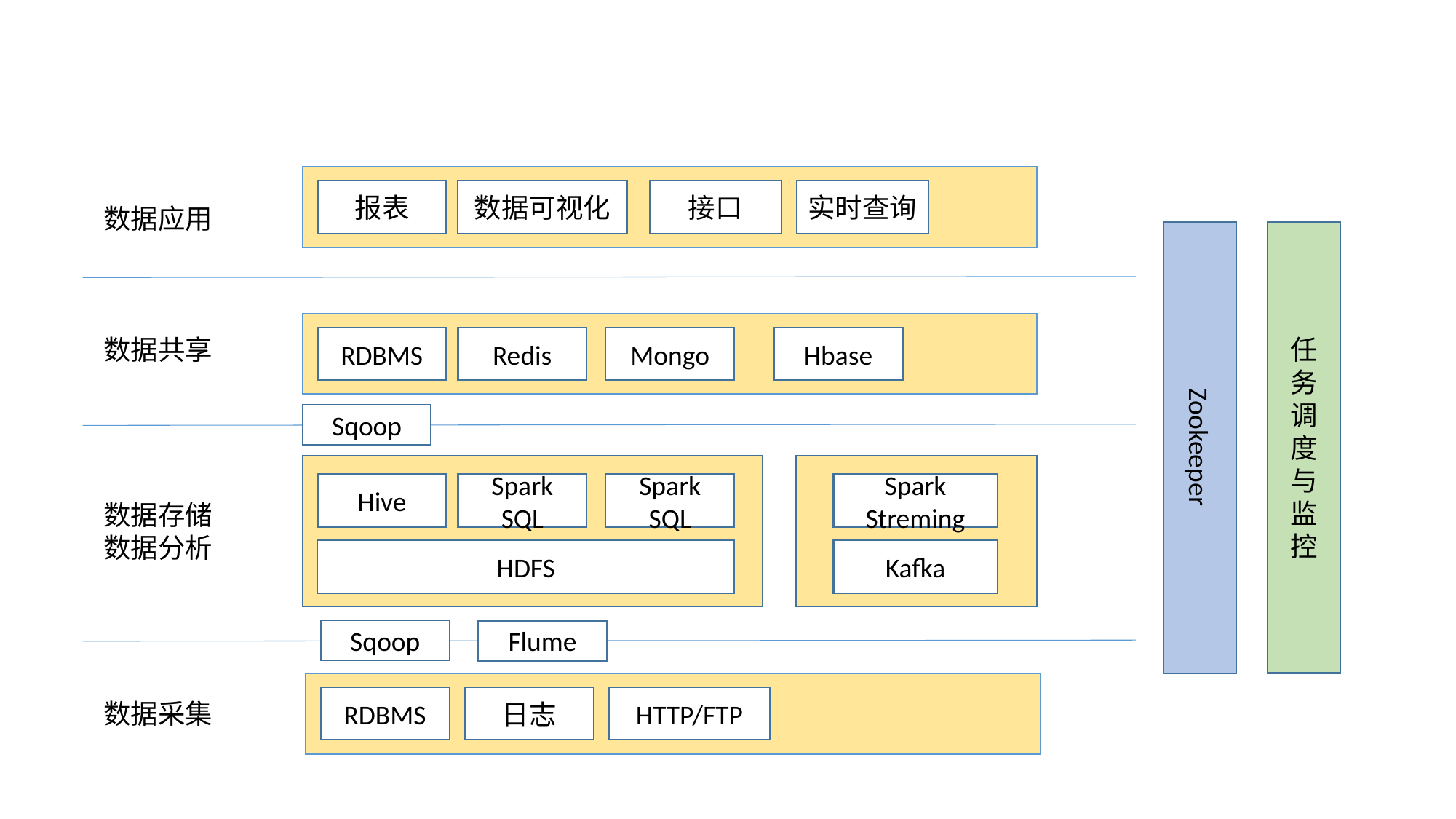

接口
报表
数据可视化
实时查询
数据应用
Zookeeper
任务调度与监控

数据共享
RDBMS
Redis
Mongo
Hbase
Sqoop

Hive
Spark
SQL
Spark
SQL
Spark
Streming
数据存储
数据分析
HDFS
Kafka
Sqoop
Flume

RDBMS
日志
HTTP/FTP
数据采集